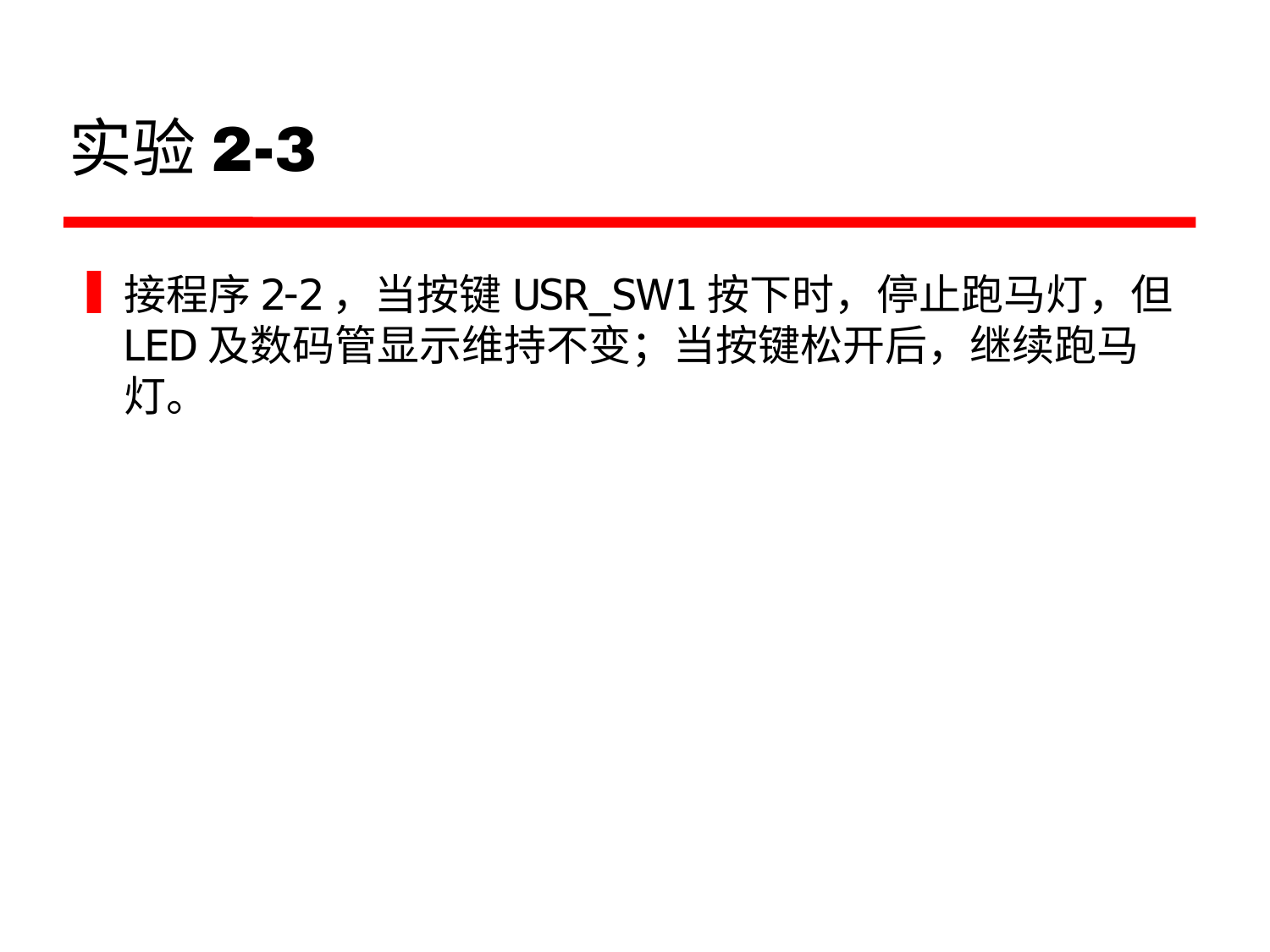

# 实验2-3
接程序2-2，当按键USR_SW1按下时，停止跑马灯，但LED及数码管显示维持不变；当按键松开后，继续跑马灯。